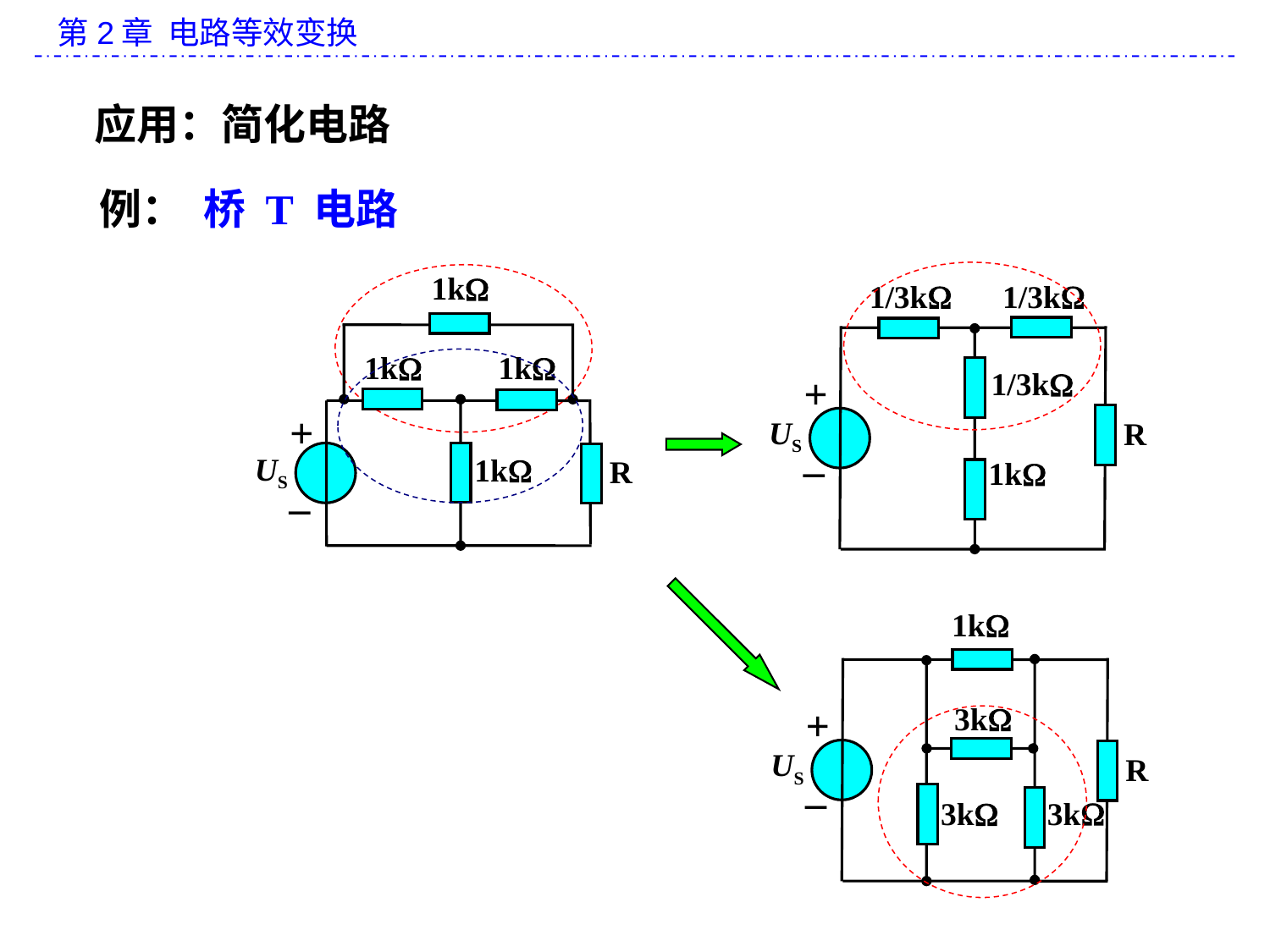

应用：简化电路
例：  桥 T 电路
1kΩ

1kΩ
1kΩ

+

US

1kΩ
R
_

1/3kΩ
1/3kΩ

1/3kΩ
+

US
R

_

1kΩ

1kΩ

+
3kΩ
US

R

_

3kΩ
3kΩ